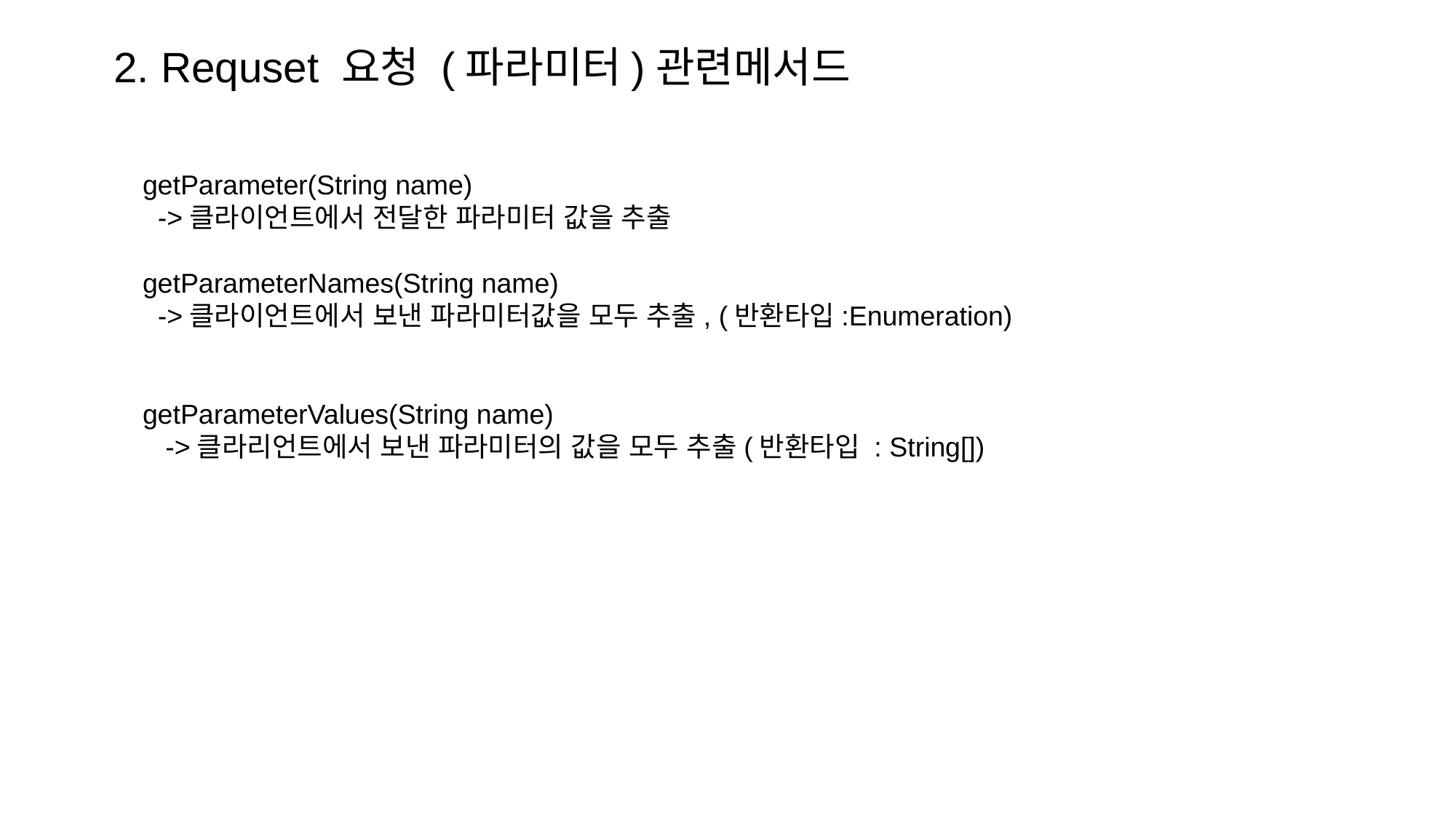

2. Requset 요청 (파라미터)관련메서드
getParameter(String name)
  ->클라이언트에서 전달한 파라미터 값을 추출

getParameterNames(String name)
  ->클라이언트에서 보낸 파라미터값을 모두 추출, (반환타입:Enumeration)

getParameterValues(String name)
   ->클라리언트에서 보낸 파라미터의 값을 모두 추출(반환타입 : String[])